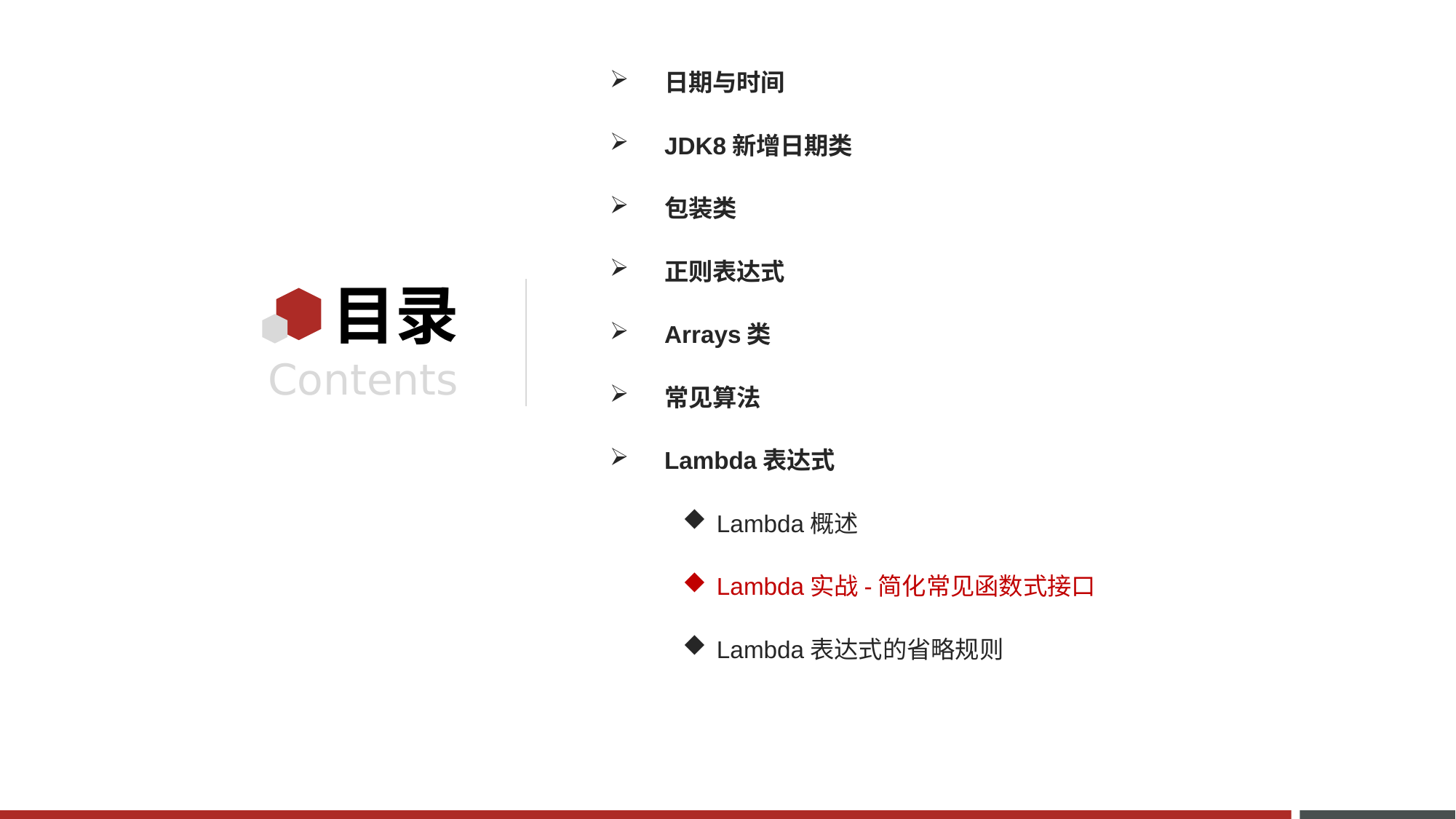

日期与时间
JDK8新增日期类
包装类
正则表达式
Arrays类
常见算法
Lambda表达式
Lambda概述
Lambda实战-简化常见函数式接口
Lambda表达式的省略规则